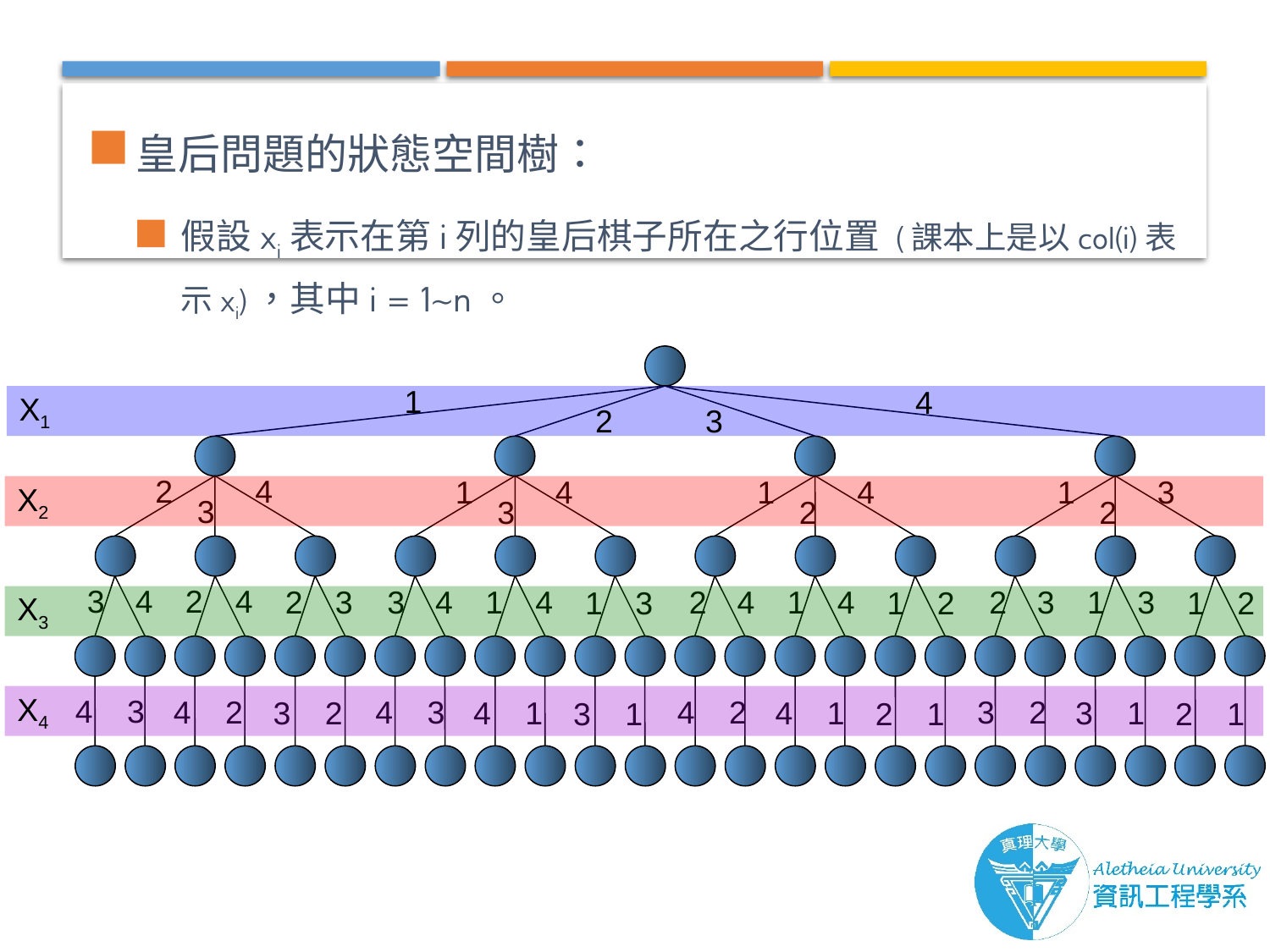

皇后問題的狀態空間樹：
假設xi表示在第i列的皇后棋子所在之行位置 (課本上是以col(i)表示xi)，其中i = 1~n。

1
4
2
3
4
2
4
4
3
1
1
1
3
3
2
2
3
4
2
4
2
3
3
4
1
4
2
4
1
4
2
3
1
3
1
3
1
2
1
2
4
3
4
2
4
3
4
2
3
2
3
2
4
1
4
1
3
1
3
1
2
1
2
1
X1
X2
X3
X4